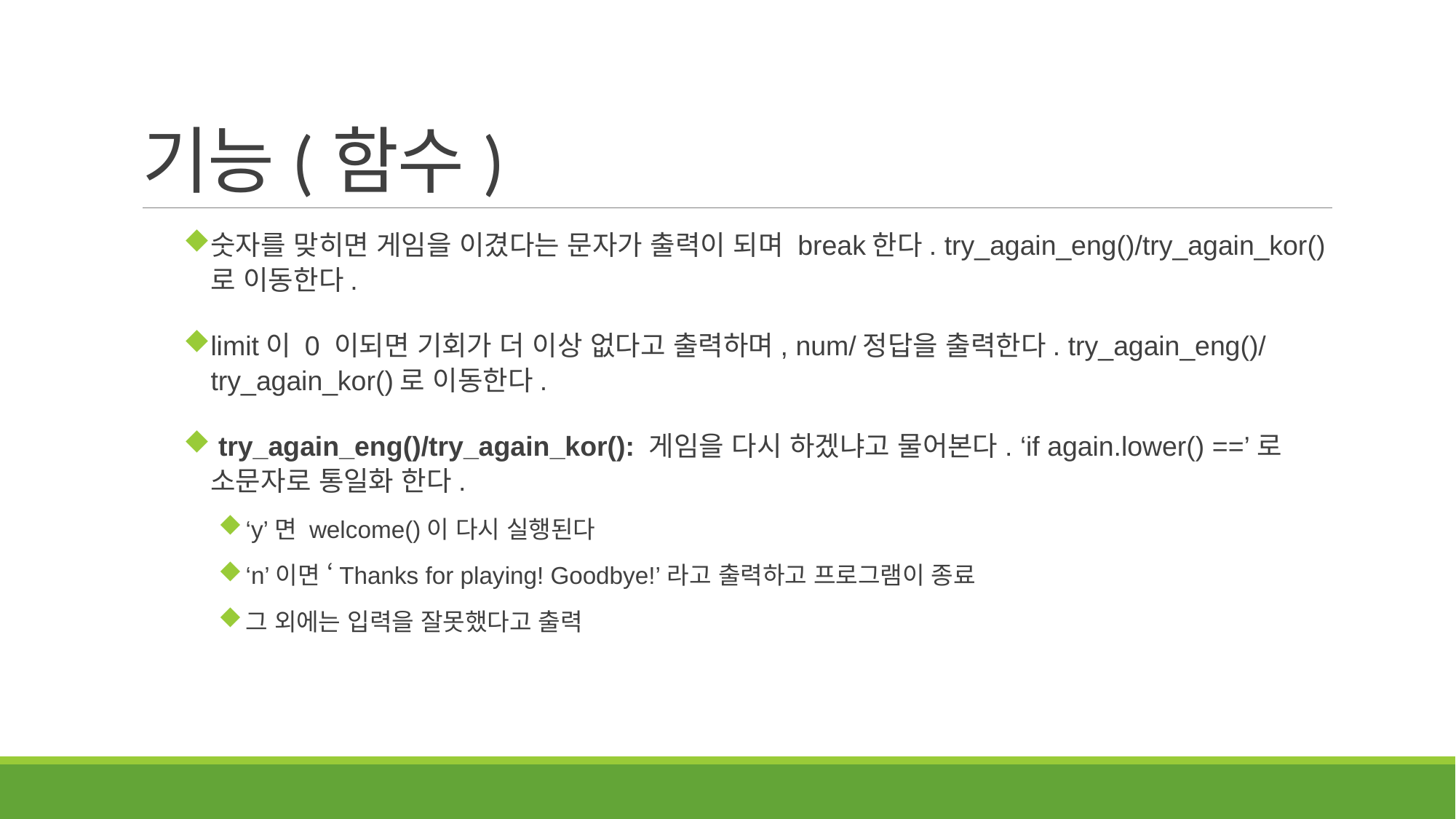

# 기능(함수)
숫자를 맞히면 게임을 이겼다는 문자가 출력이 되며 break한다. try_again_eng()/try_again_kor()로 이동한다.
limit이 0 이되면 기회가 더 이상 없다고 출력하며, num/정답을 출력한다. try_again_eng()/try_again_kor()로 이동한다.
 try_again_eng()/try_again_kor(): 게임을 다시 하겠냐고 물어본다. ‘if again.lower() ==’로 소문자로 통일화 한다.
‘y’면 welcome()이 다시 실행된다
‘n’이면 ‘Thanks for playing! Goodbye!’라고 출력하고 프로그램이 종료
그 외에는 입력을 잘못했다고 출력